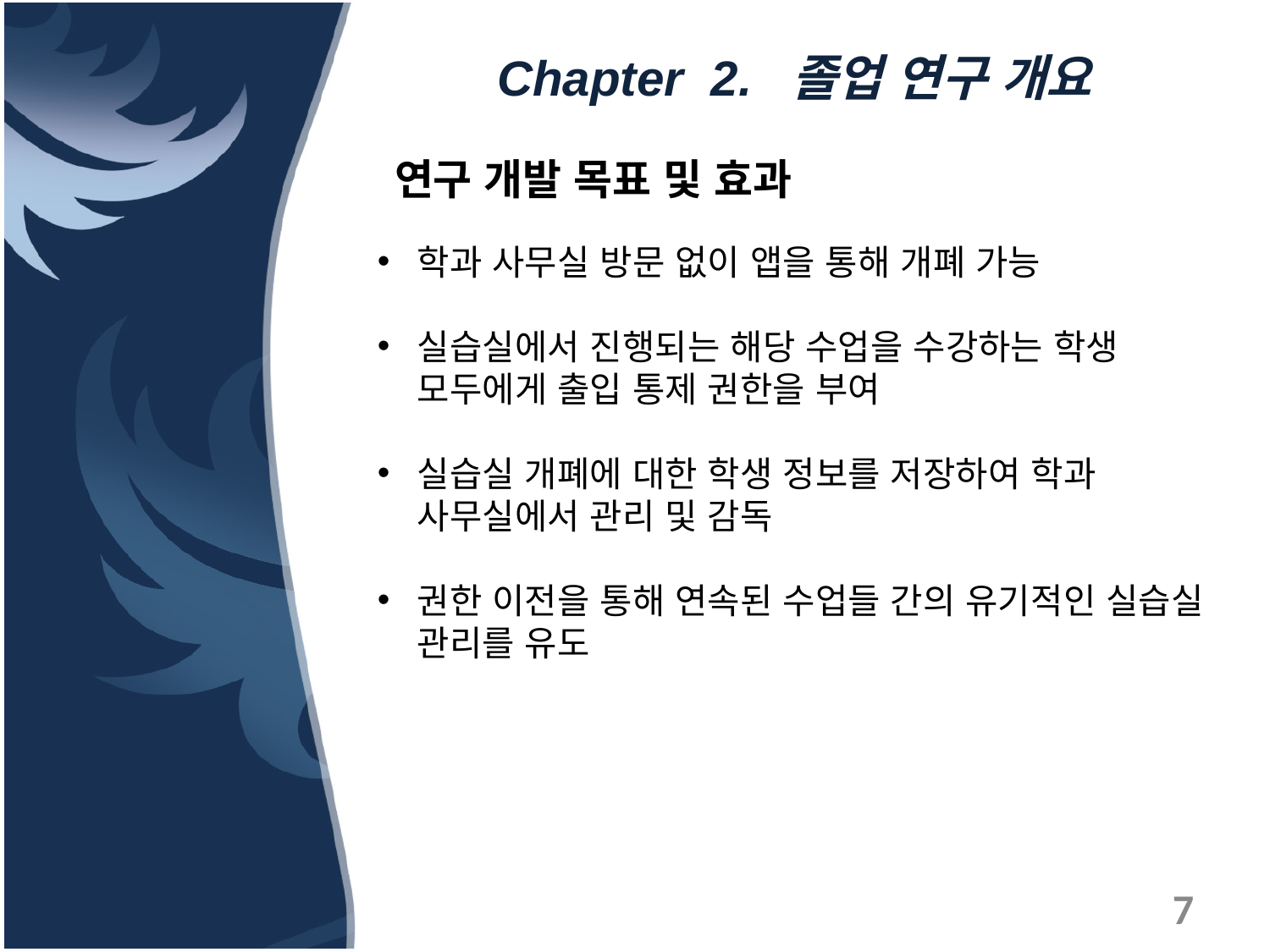

# Chapter  2.  졸업 연구 개요
연구 개발 목표 및 효과
학과 사무실 방문 없이 앱을 통해 개폐 가능

실습실에서 진행되는 해당 수업을 수강하는 학생 모두에게 출입 통제 권한을 부여

실습실 개폐에 대한 학생 정보를 저장하여 학과 사무실에서 관리 및 감독

권한 이전을 통해 연속된 수업들 간의 유기적인 실습실 관리를 유도

7